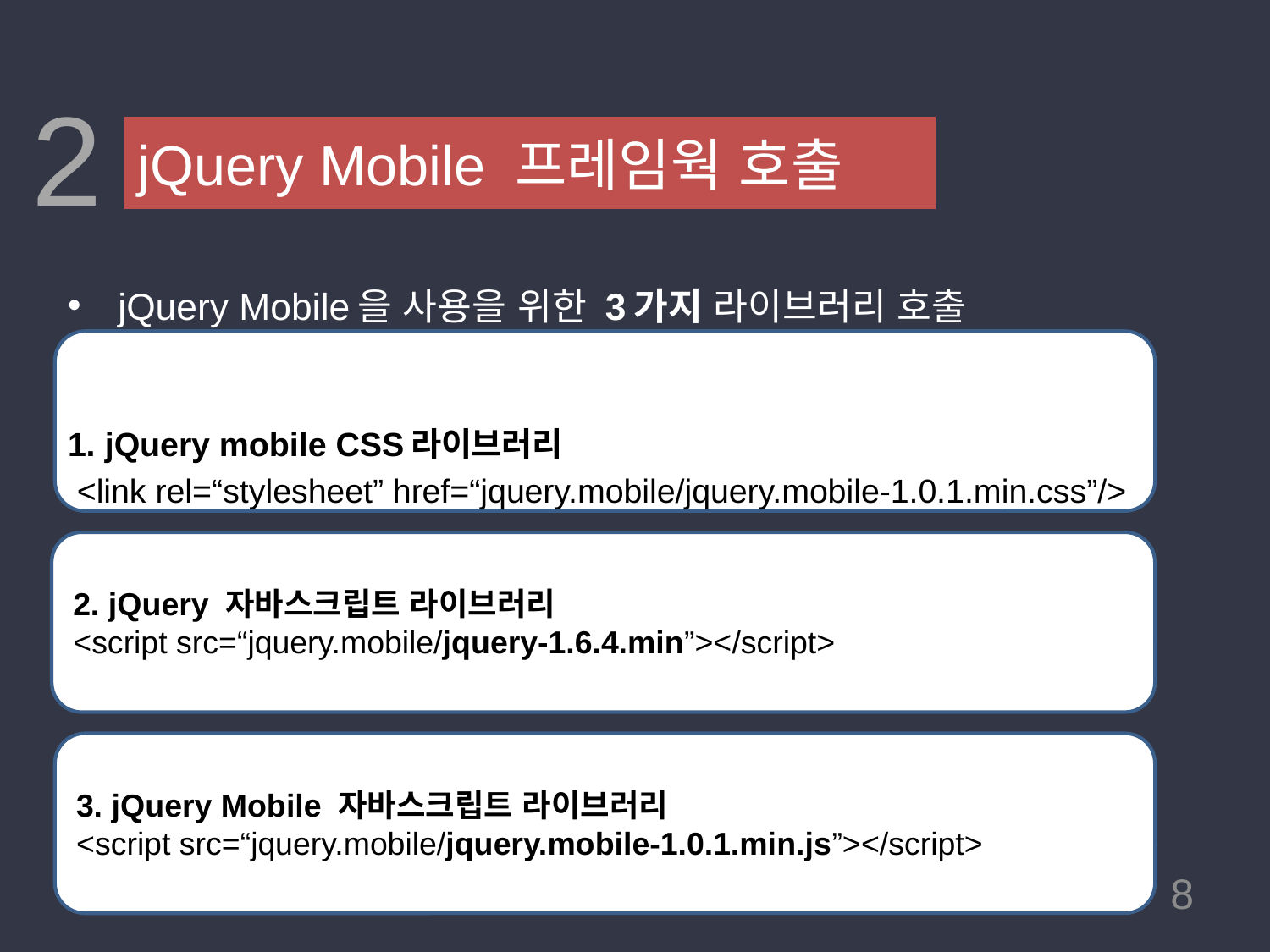

2
# jQuery Mobile 프레임웍 호출
jQuery Mobile을 사용을 위한 3가지 라이브러리 호출

1. jQuery mobile CSS라이브러리
 <link rel=“stylesheet” href=“jquery.mobile/jquery.mobile-1.0.1.min.css”/>

2. jQuery 자바스크립트 라이브러리
<script src=“jquery.mobile/jquery-1.6.4.min”></script>

3. jQuery Mobile 자바스크립트 라이브러리
<script src=“jquery.mobile/jquery.mobile-1.0.1.min.js”></script>
8